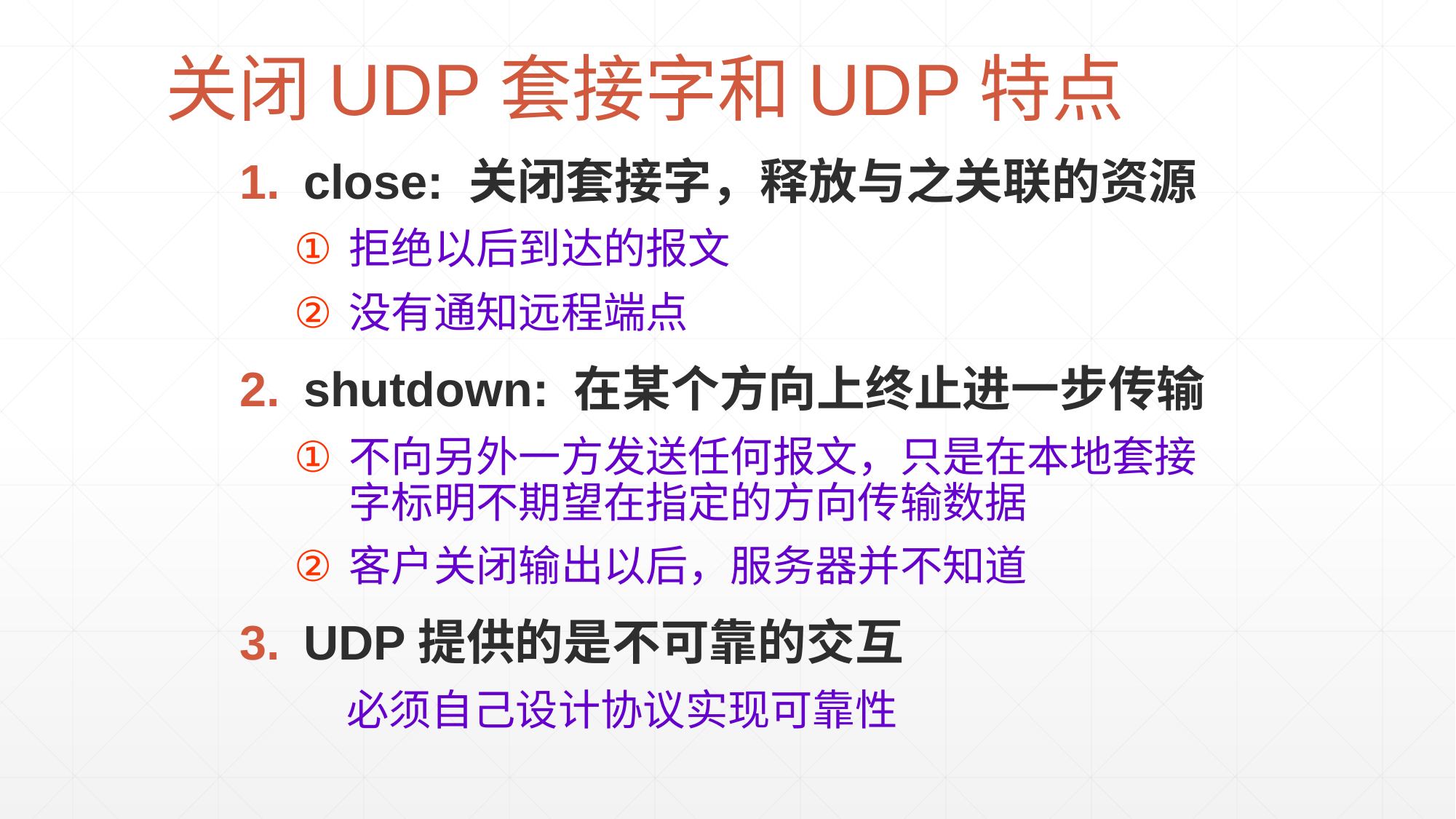

# 关闭UDP套接字和UDP特点
close: 关闭套接字，释放与之关联的资源
拒绝以后到达的报文
没有通知远程端点
shutdown: 在某个方向上终止进一步传输
不向另外一方发送任何报文，只是在本地套接字标明不期望在指定的方向传输数据
客户关闭输出以后，服务器并不知道
UDP提供的是不可靠的交互
     必须自己设计协议实现可靠性